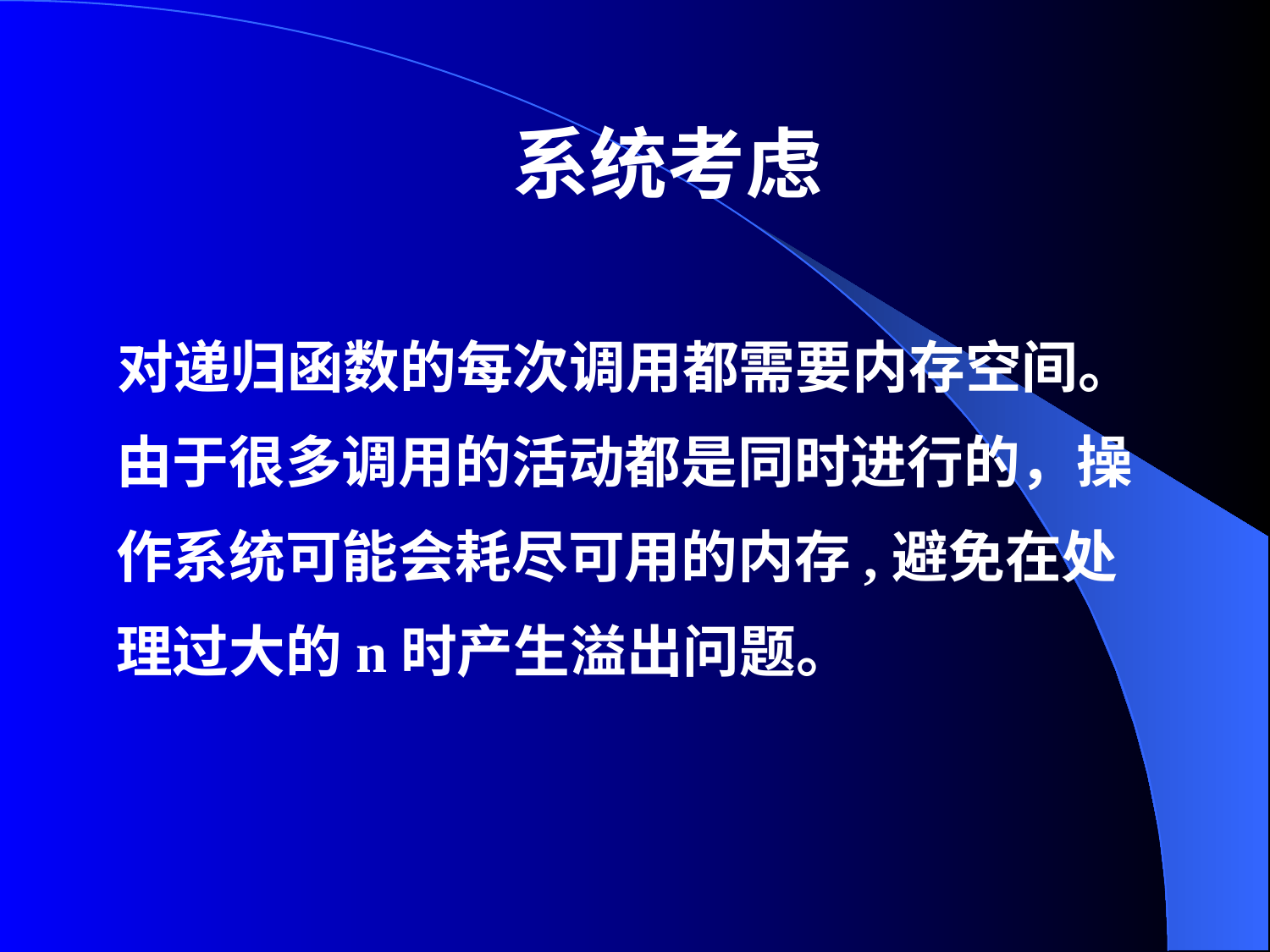

# 系统考虑
     对递归函数的每次调用都需要内存空间。由于很多调用的活动都是同时进行的，操作系统可能会耗尽可用的内存,避免在处理过大的n时产生溢出问题。